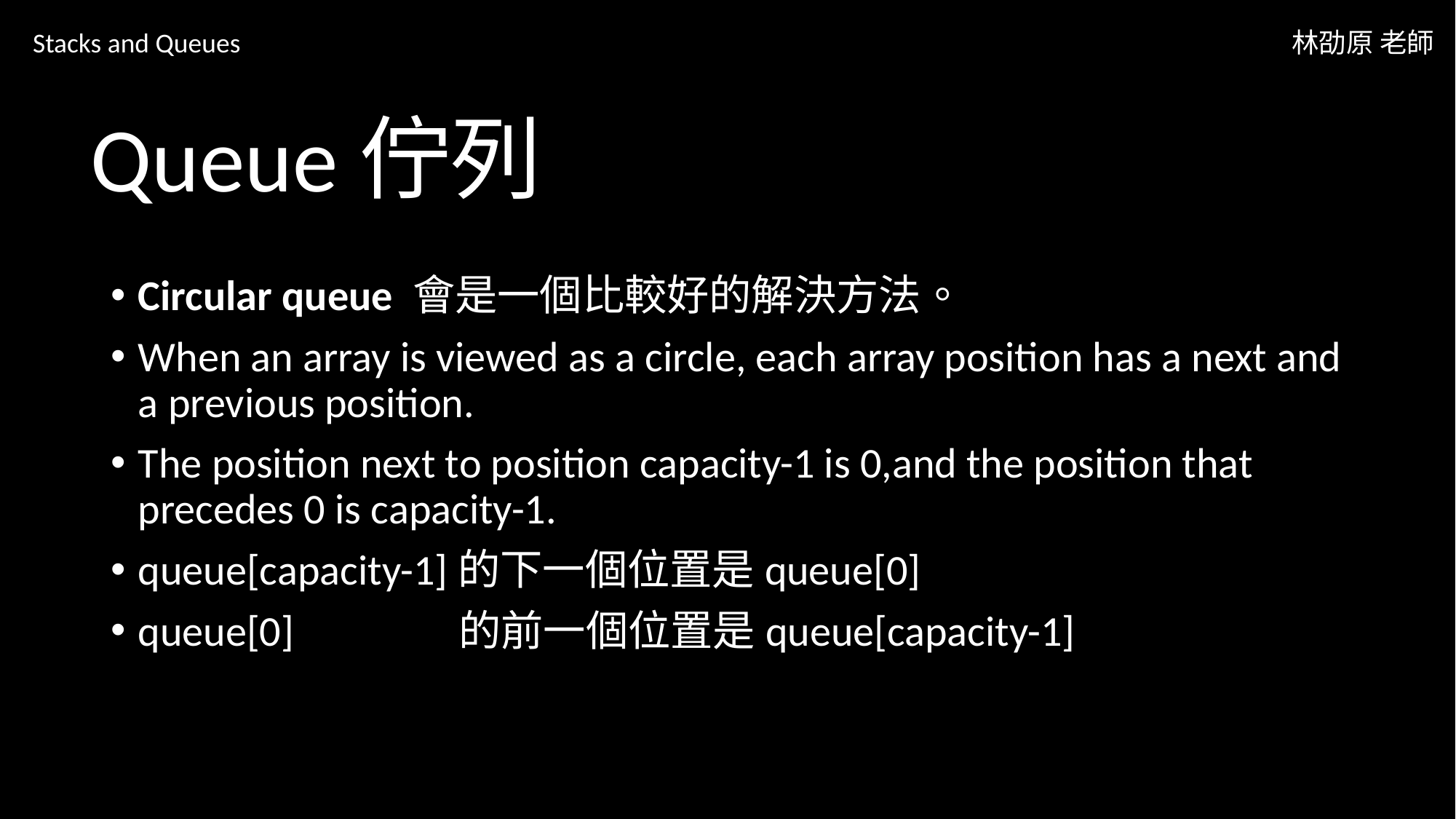

Stacks and Queues
林劭原 老師
# Queue佇列
Circular queue 會是一個比較好的解決方法。
When an array is viewed as a circle, each array position has a next and a previous position.
The position next to position capacity-1 is 0,and the position that precedes 0 is capacity-1.
queue[capacity-1]的下一個位置是queue[0]
queue[0]                的前一個位置是queue[capacity-1]